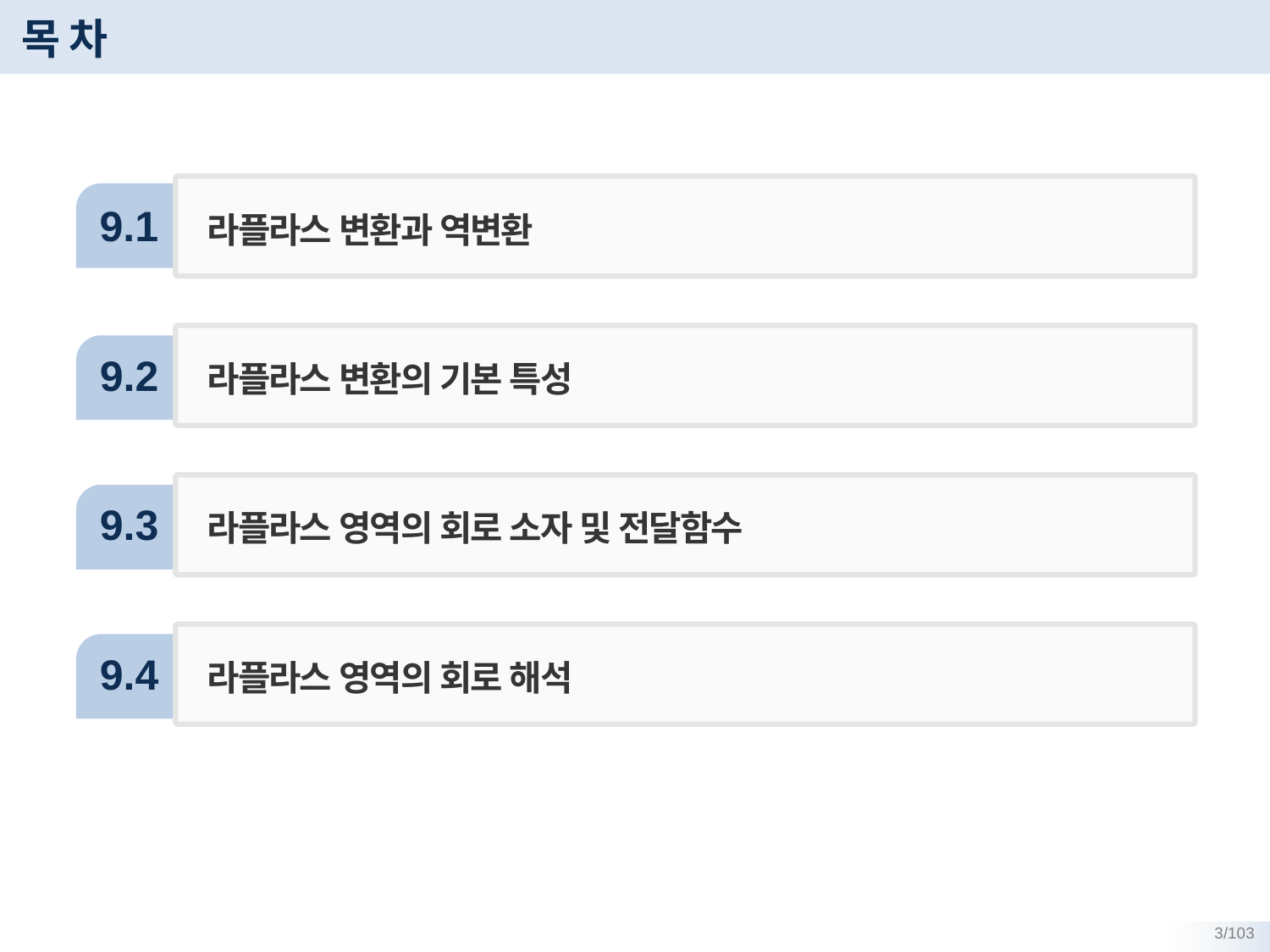

# 목 차

9.1
라플라스 변환과 역변환

라플라스 변환의 기본 특성
9.2

라플라스 영역의 회로 소자 및 전달함수
9.3

라플라스 영역의 회로 해석
9.4